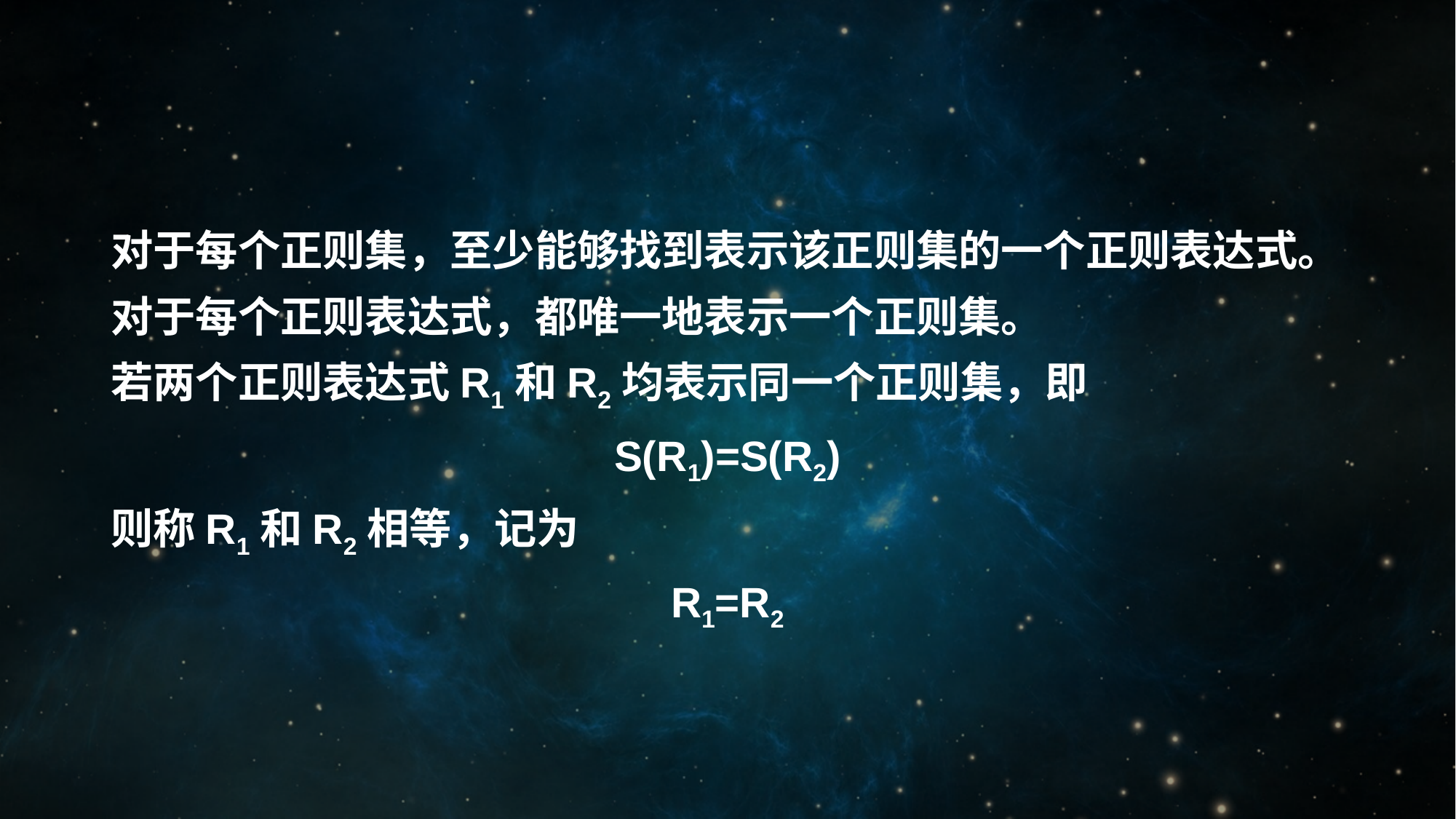

#
对于每个正则集，至少能够找到表示该正则集的一个正则表达式。
对于每个正则表达式，都唯一地表示一个正则集。
若两个正则表达式R1和R2均表示同一个正则集，即
S(R1)=S(R2)
则称R1和R2相等，记为
R1=R2